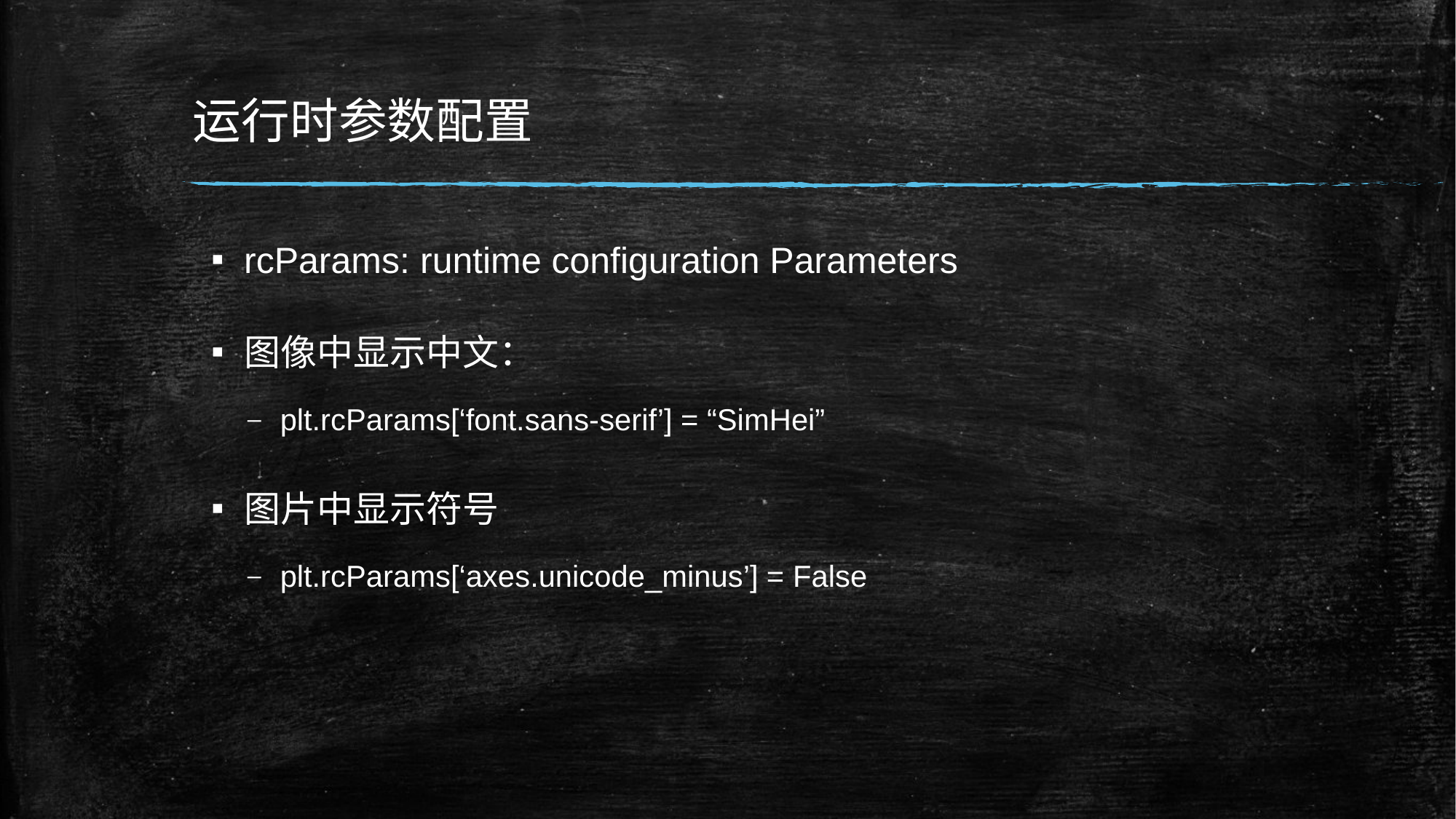

# 运行时参数配置
rcParams: runtime configuration Parameters
图像中显示中文：
plt.rcParams[‘font.sans-serif’] = “SimHei”
图片中显示符号
plt.rcParams[‘axes.unicode_minus’] = False